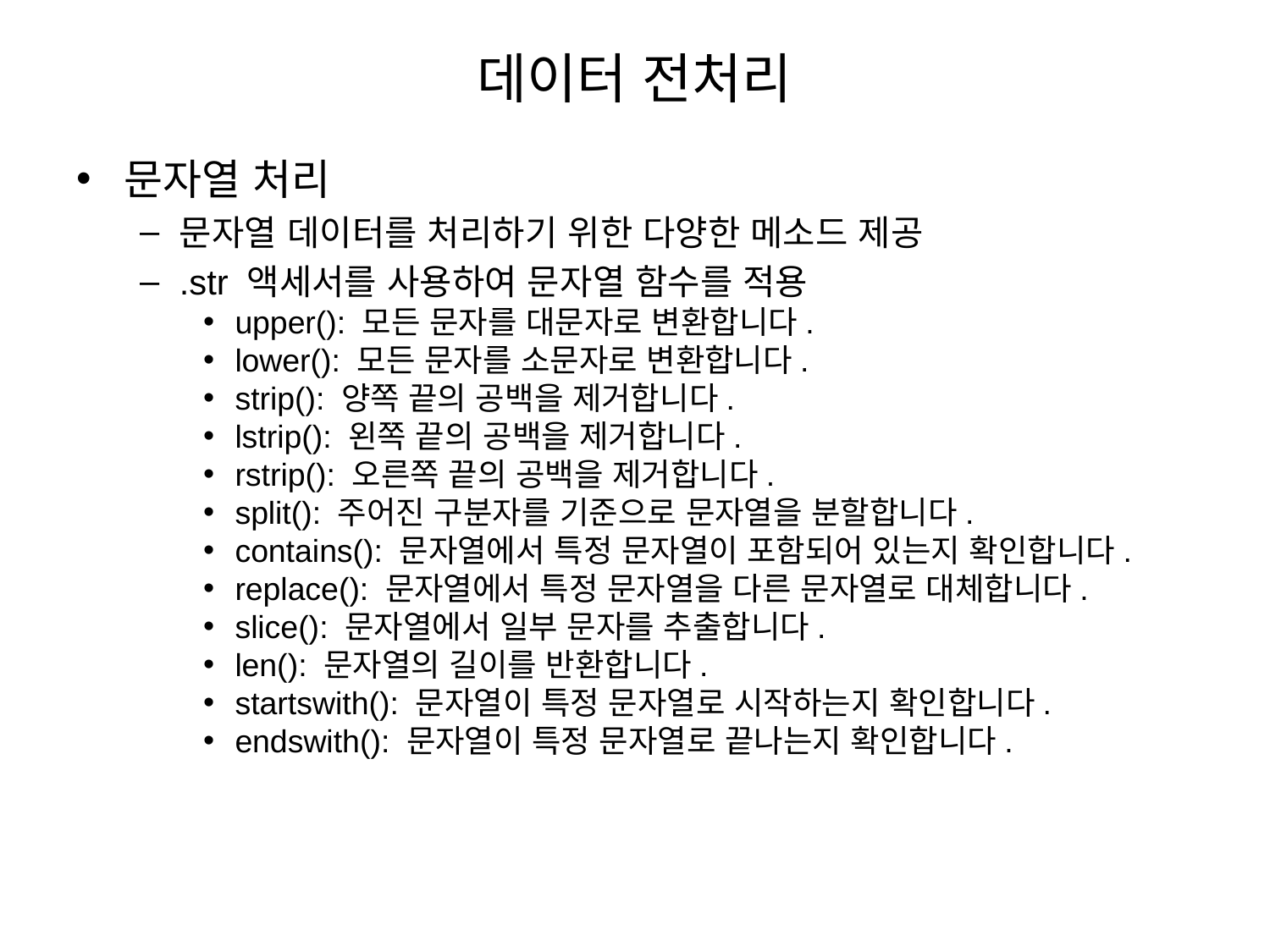

# 데이터 전처리
문자열 처리
문자열 데이터를 처리하기 위한 다양한 메소드 제공
.str 액세서를 사용하여 문자열 함수를 적용
upper(): 모든 문자를 대문자로 변환합니다.
lower(): 모든 문자를 소문자로 변환합니다.
strip(): 양쪽 끝의 공백을 제거합니다.
lstrip(): 왼쪽 끝의 공백을 제거합니다.
rstrip(): 오른쪽 끝의 공백을 제거합니다.
split(): 주어진 구분자를 기준으로 문자열을 분할합니다.
contains(): 문자열에서 특정 문자열이 포함되어 있는지 확인합니다.
replace(): 문자열에서 특정 문자열을 다른 문자열로 대체합니다.
slice(): 문자열에서 일부 문자를 추출합니다.
len(): 문자열의 길이를 반환합니다.
startswith(): 문자열이 특정 문자열로 시작하는지 확인합니다.
endswith(): 문자열이 특정 문자열로 끝나는지 확인합니다.